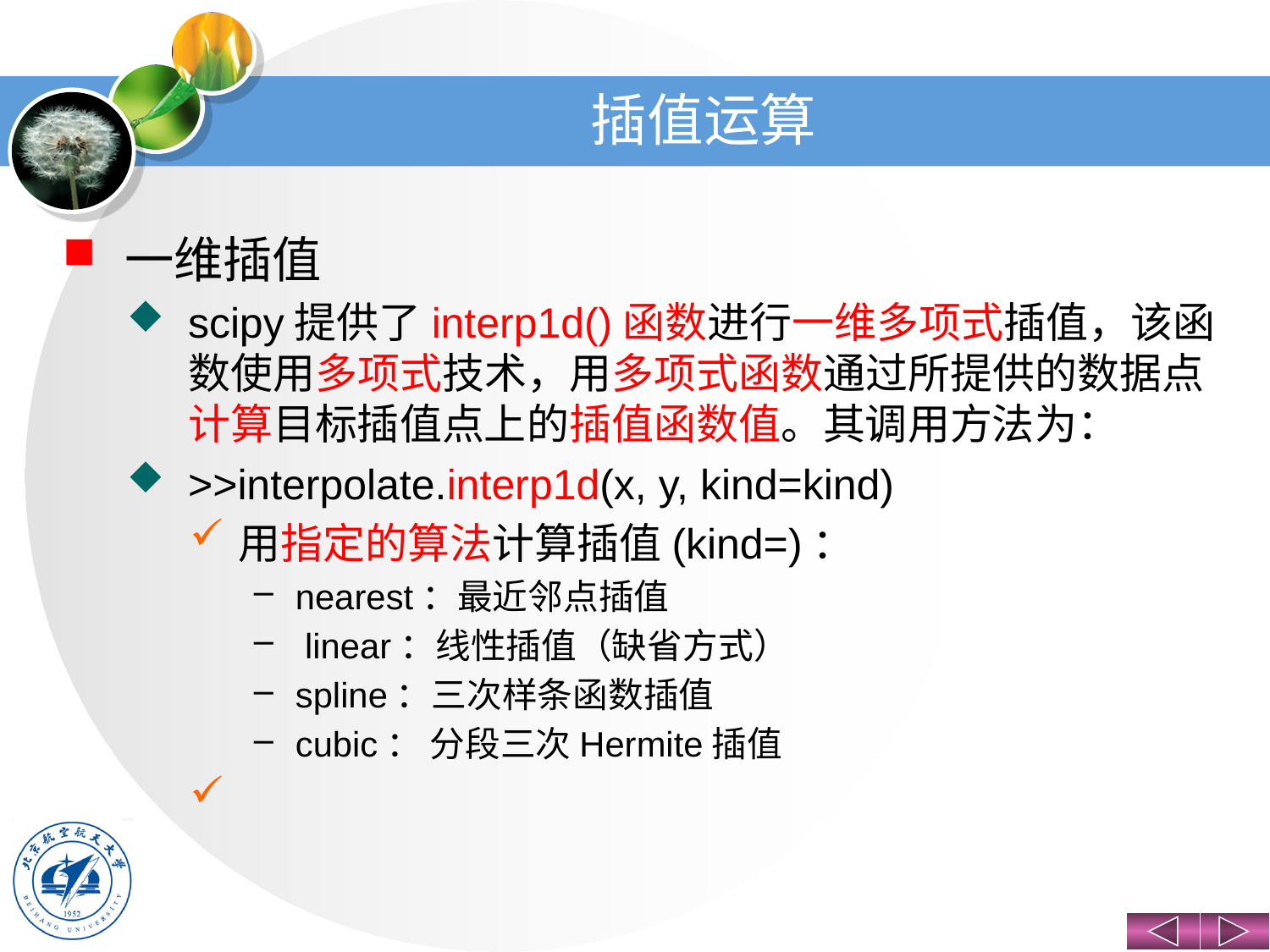

# 插值运算
一维插值
scipy提供了interp1d()函数进行一维多项式插值，该函数使用多项式技术，用多项式函数通过所提供的数据点计算目标插值点上的插值函数值。其调用方法为：
>>interpolate.interp1d(x, y, kind=kind)
用指定的算法计算插值(kind=)：
 nearest：最近邻点插值
  linear：线性插值（缺省方式）
 spline：三次样条函数插值
 cubic： 分段三次Hermite插值

63